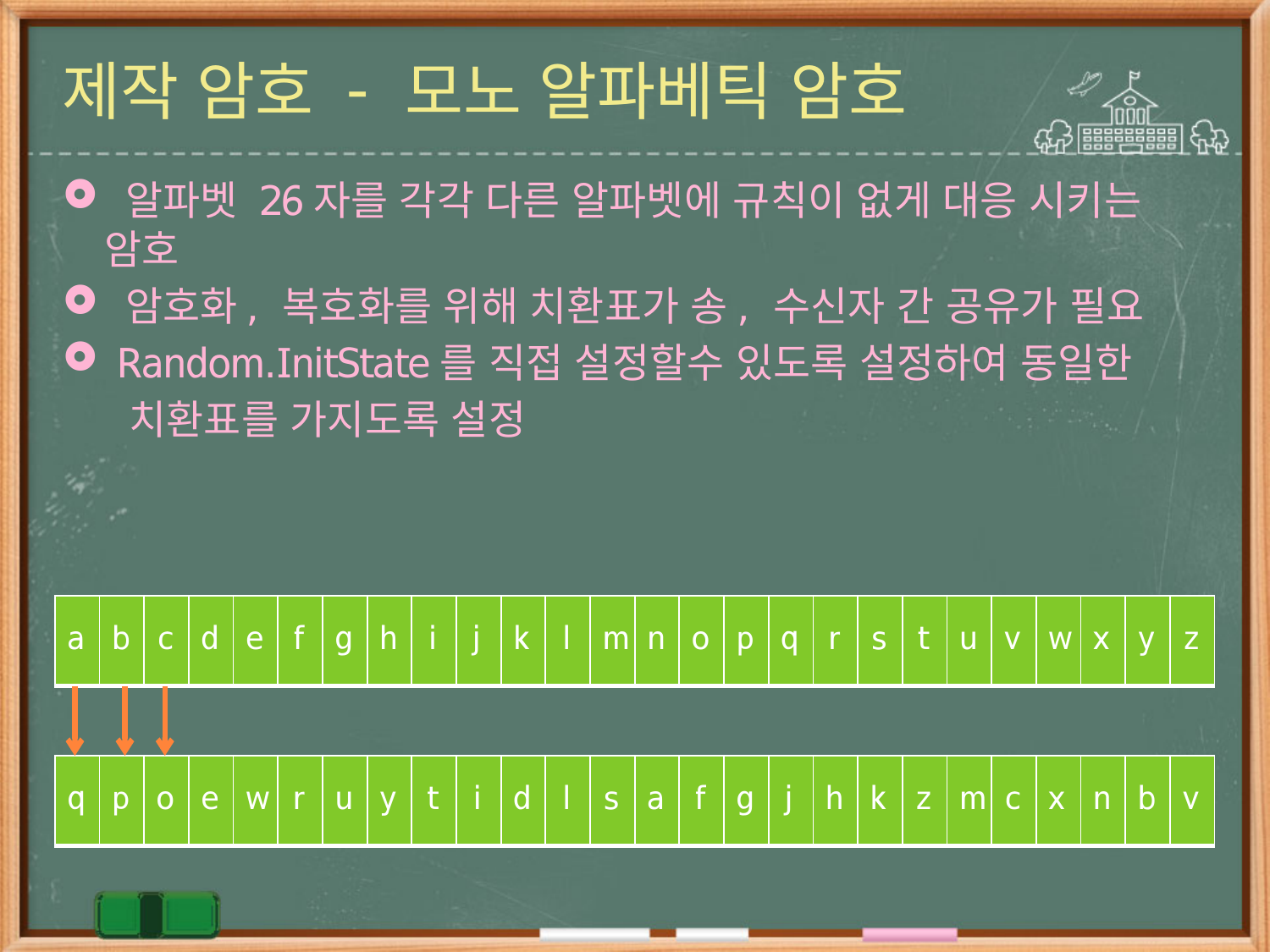

# 제작 암호 - 모노 알파베틱 암호
 알파벳 26자를 각각 다른 알파벳에 규칙이 없게 대응 시키는 암호
 암호화, 복호화를 위해 치환표가 송, 수신자 간 공유가 필요
 Random.InitState를 직접 설정할수 있도록 설정하여 동일한
     치환표를 가지도록 설정
| a | b | c | d | e | f | g | h | i | j | k | l | m | n | o | p | q | r | s | t | u | v | w | x | y | z |
| --- | --- | --- | --- | --- | --- | --- | --- | --- | --- | --- | --- | --- | --- | --- | --- | --- | --- | --- | --- | --- | --- | --- | --- | --- | --- |
| q | p | o | e | w | r | u | y | t | i | d | l | s | a | f | g | j | h | k | z | m | c | x | n | b | v |
| --- | --- | --- | --- | --- | --- | --- | --- | --- | --- | --- | --- | --- | --- | --- | --- | --- | --- | --- | --- | --- | --- | --- | --- | --- | --- |